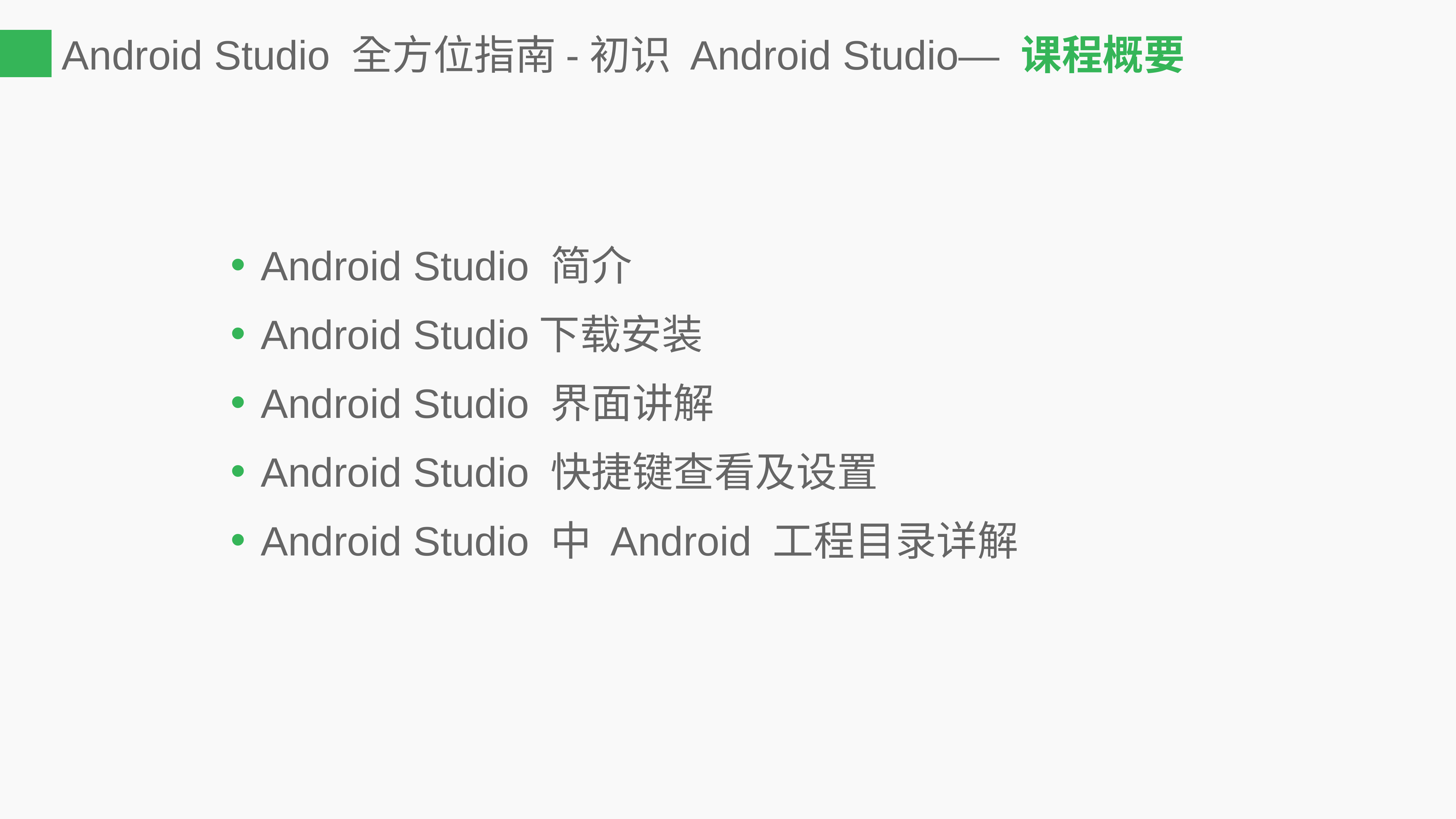

# Android Studio 全方位指南-初识 Android Studio— 课程概要
Android Studio 简介
Android Studio下载安装
Android Studio 界面讲解
Android Studio 快捷键查看及设置
Android Studio 中 Android 工程目录详解